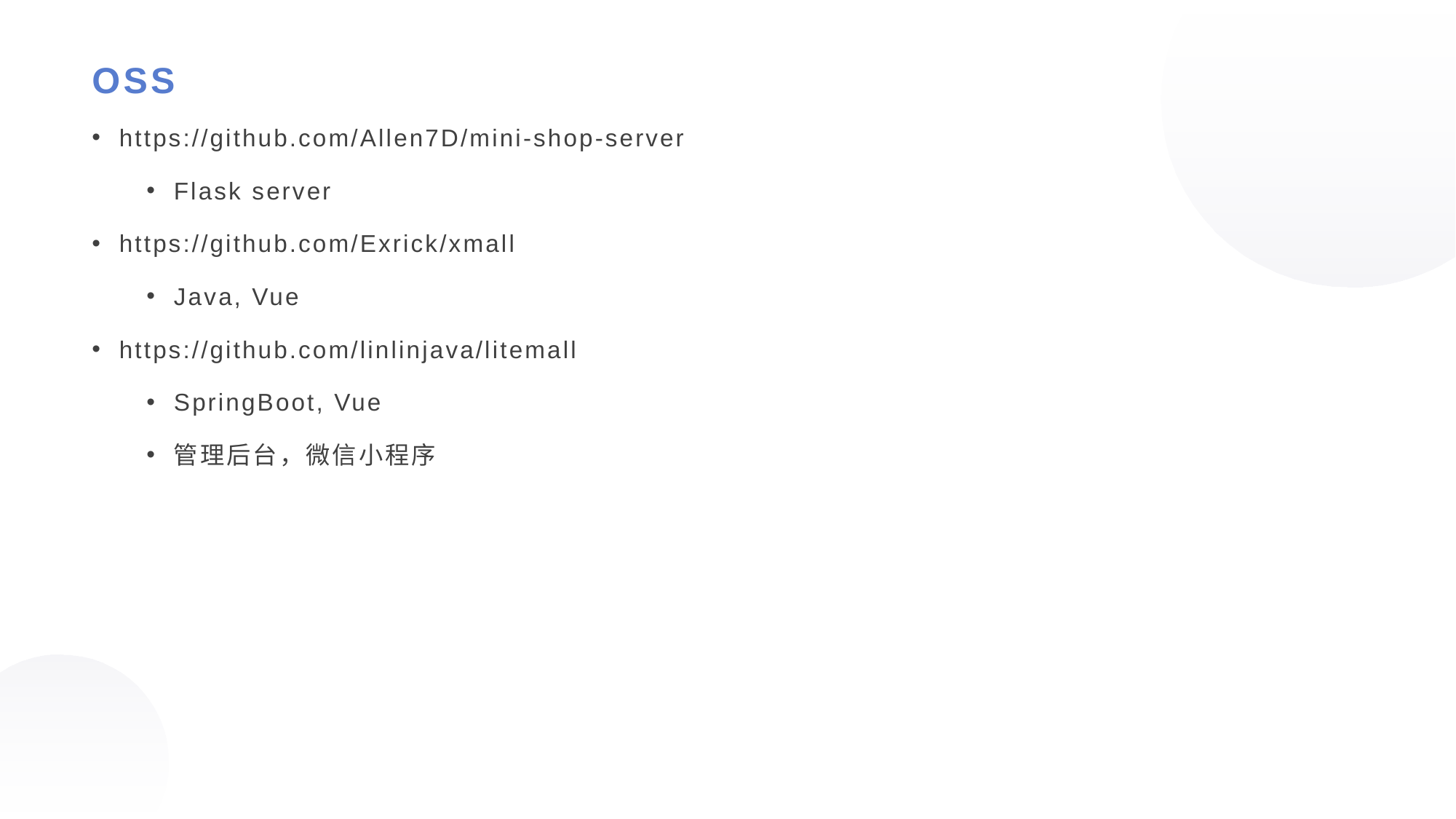

# OSS
https://github.com/Allen7D/mini-shop-server
Flask server
https://github.com/Exrick/xmall
Java, Vue
https://github.com/linlinjava/litemall
SpringBoot, Vue
管理后台，微信小程序